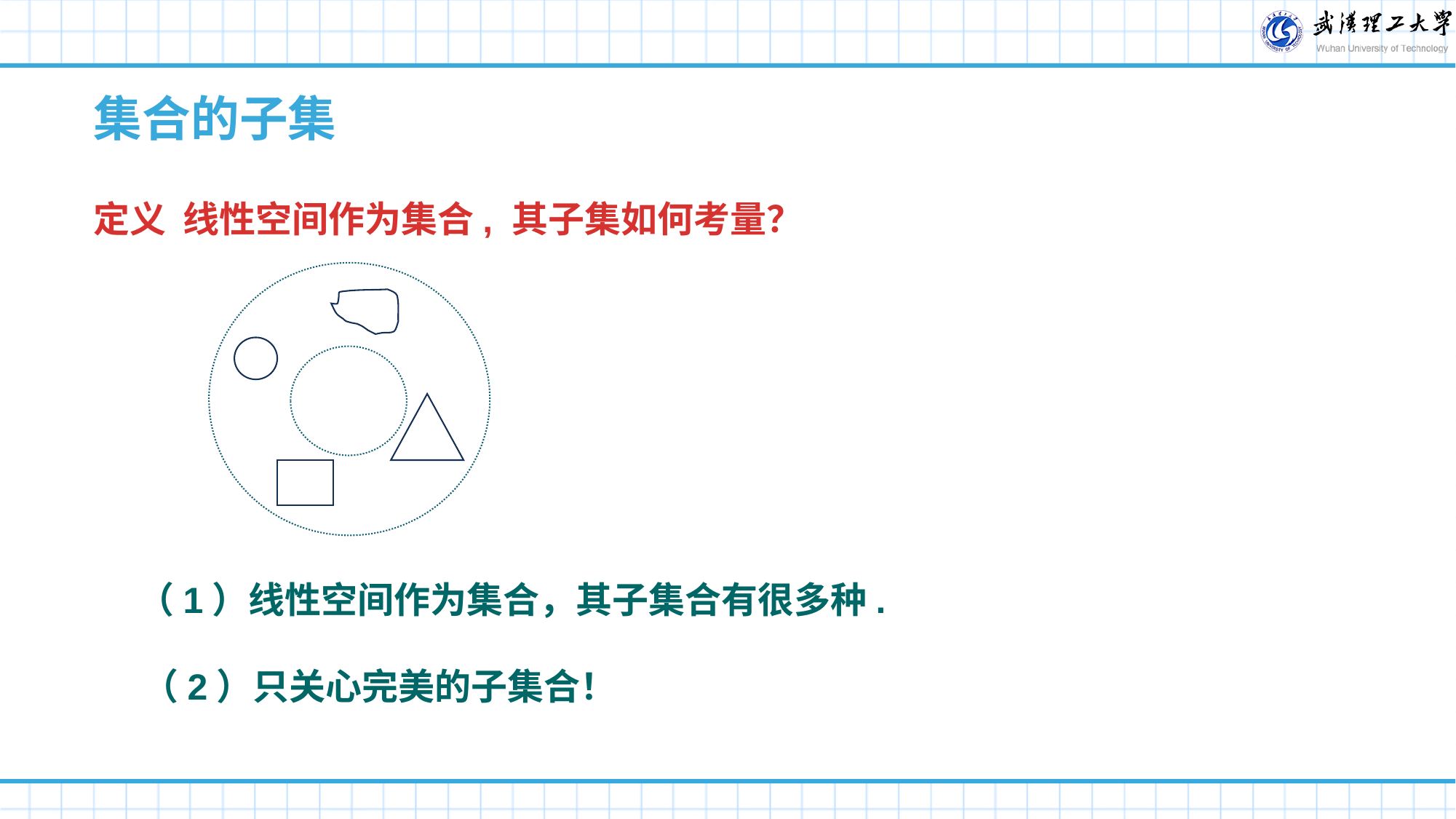

集合的子集
定义  线性空间作为集合, 其子集如何考量？

     （1）线性空间作为集合，其子集合有很多种.
（2）只关心完美的子集合！